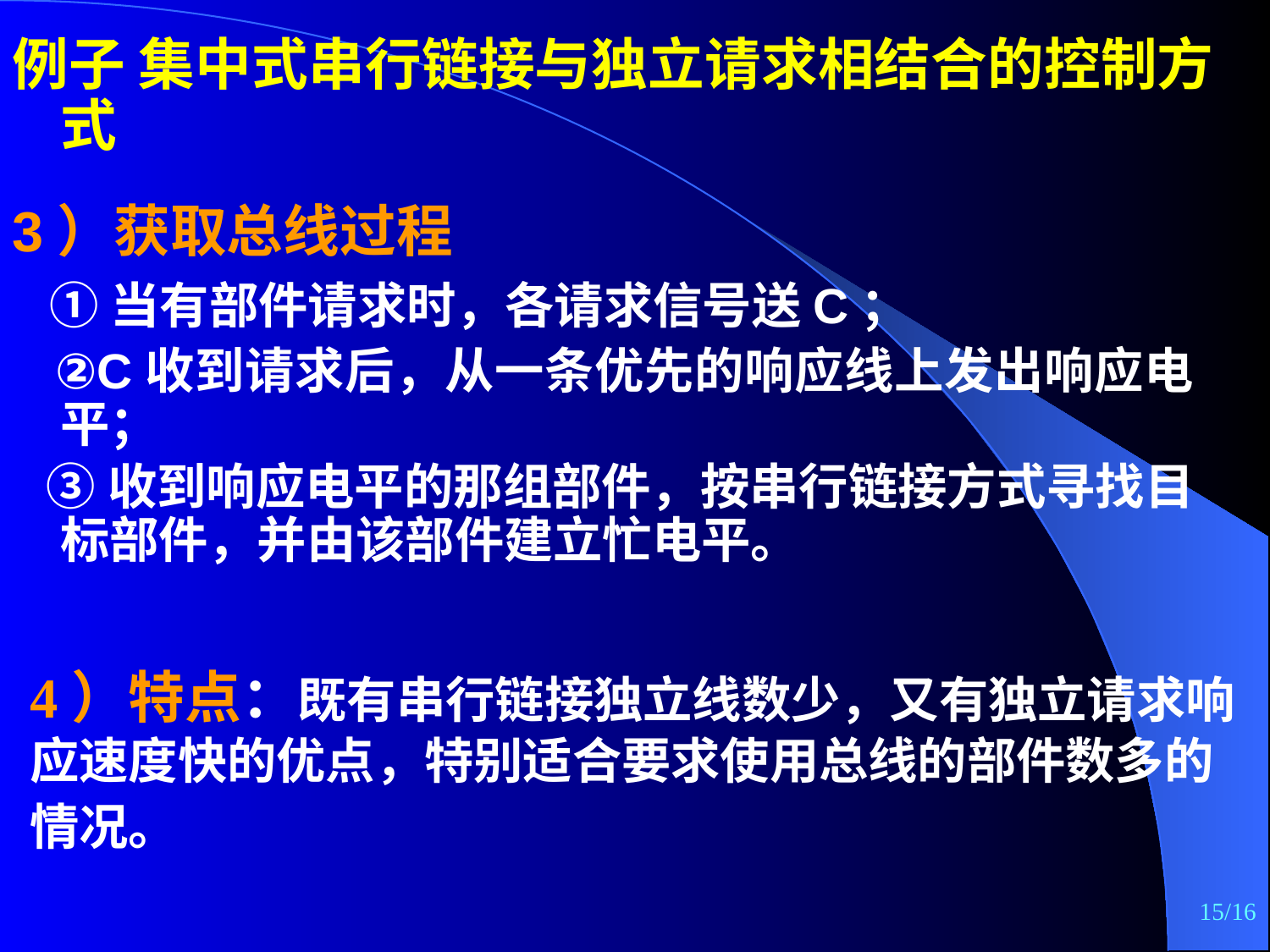

例子 集中式串行链接与独立请求相结合的控制方式

3）获取总线过程
   ①当有部件请求时，各请求信号送C；
   ②C收到请求后，从一条优先的响应线上发出响应电平；
   ③收到响应电平的那组部件，按串行链接方式寻找目标部件，并由该部件建立忙电平。
4）特点：既有串行链接独立线数少，又有独立请求响应速度快的优点，特别适合要求使用总线的部件数多的情况。
15/16